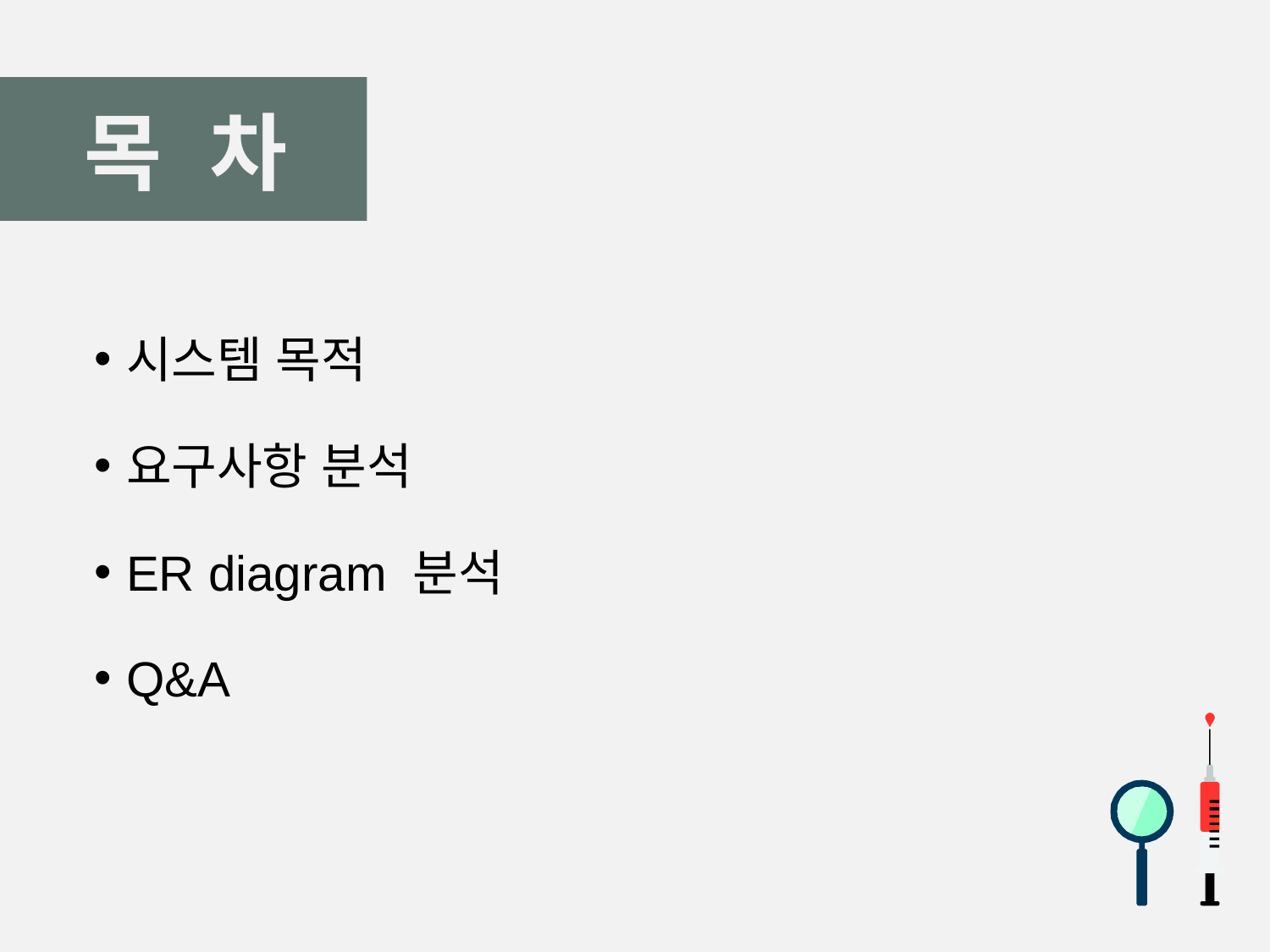

# 목  차
목  차

시스템 목적
요구사항 분석
ER diagram 분석
Q&A